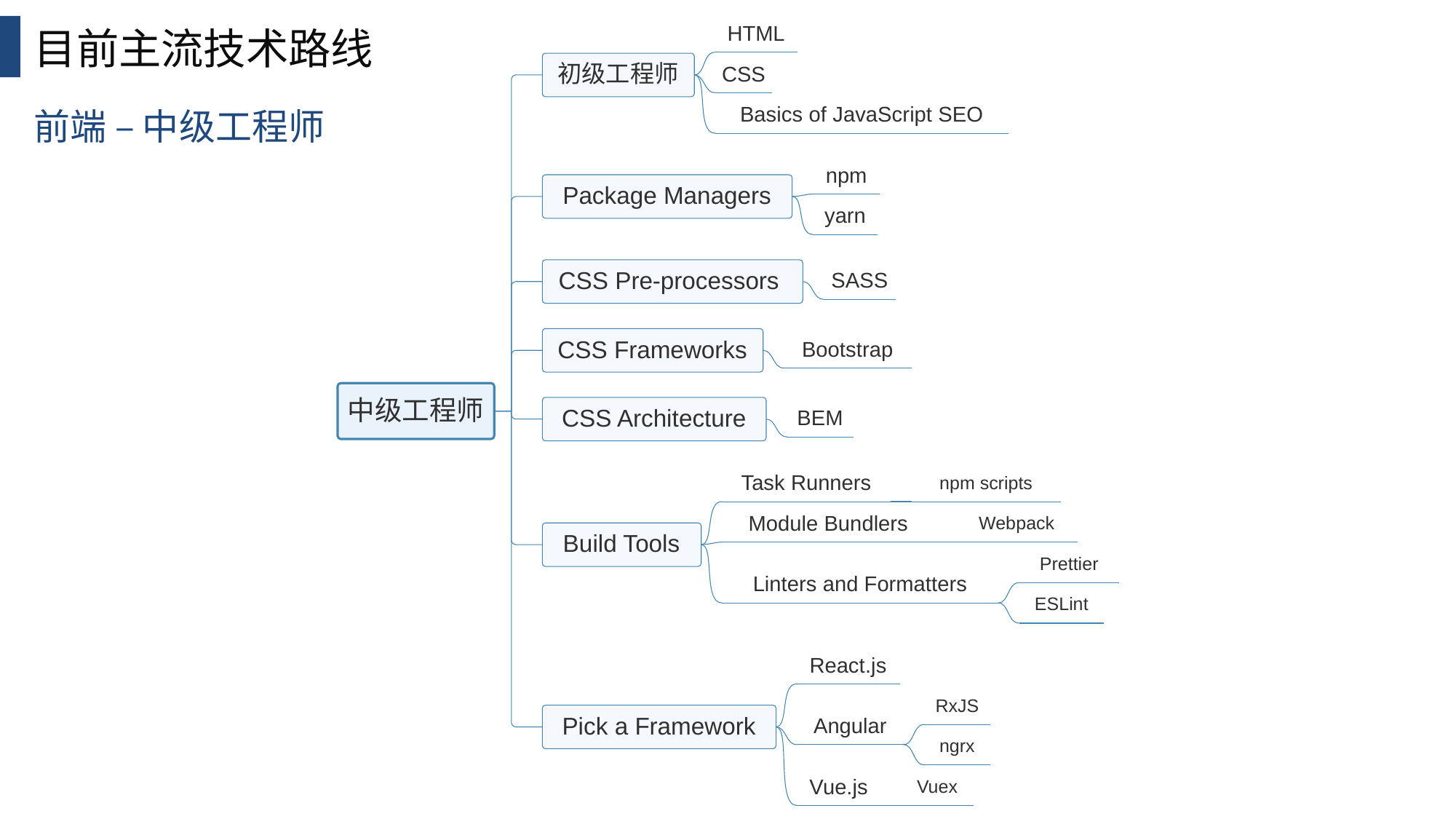

目前主流技术路线
HTML
初级工程师
CSS

Basics of JavaScript SEO

npm
Package Managers

yarn

CSS Pre-processors
SASS

CSS Frameworks
Bootstrap

中级工程师
CSS Architecture
BEM

Task Runners
npm scripts

Module Bundlers
Webpack
Build Tools

Prettier
Linters and Formatters

ESLint

React.js
RxJS
Pick a Framework

Angular
ngrx

Vue.js
Vuex

前端 – 中级工程师